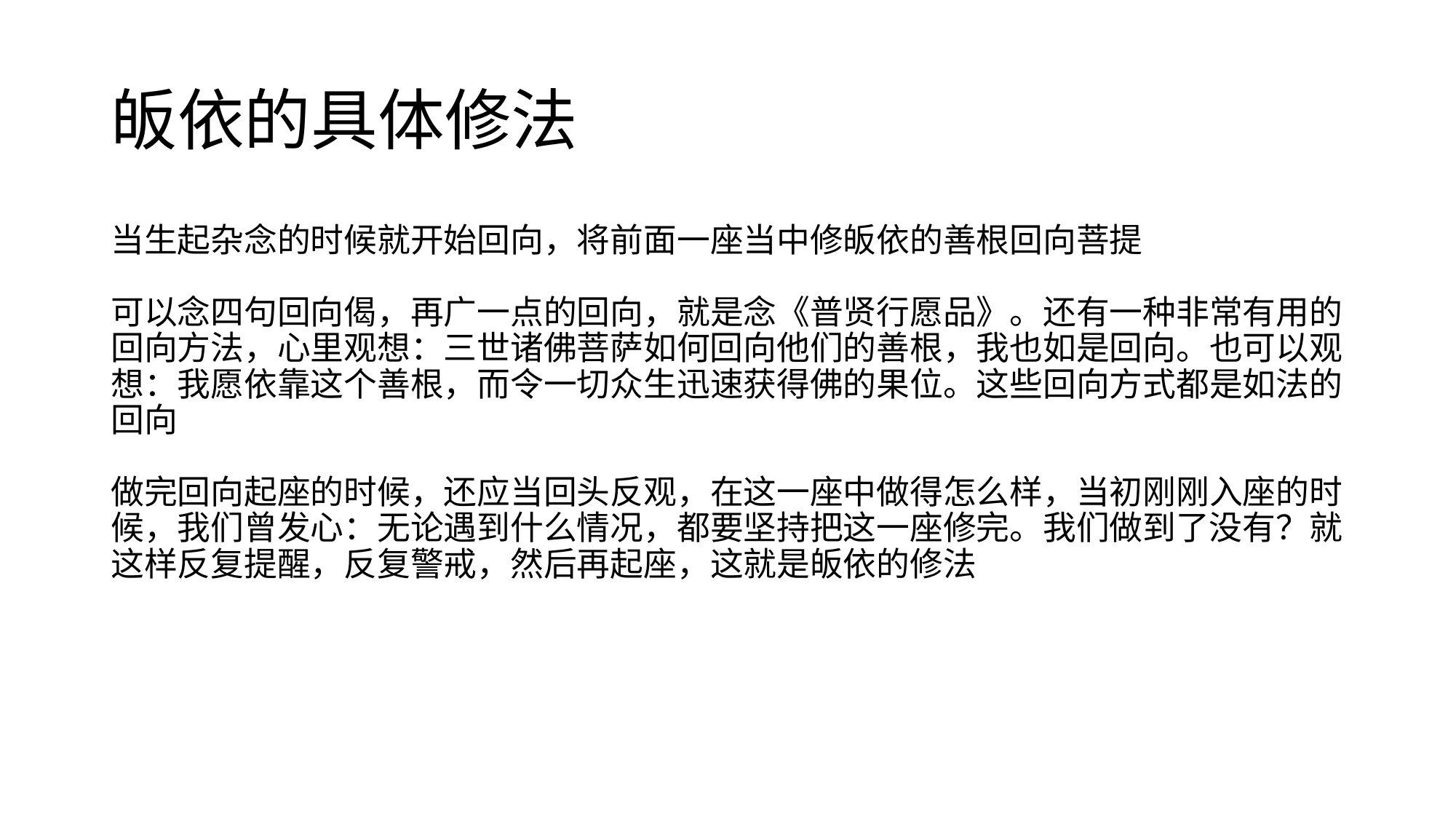

# 皈依的具体修法
当生起杂念的时候就开始回向，将前面一座当中修皈依的善根回向菩提

可以念四句回向偈，再广一点的回向，就是念《普贤行愿品》。还有一种非常有用的回向方法，心里观想：三世诸佛菩萨如何回向他们的善根，我也如是回向。也可以观想：我愿依靠这个善根，而令一切众生迅速获得佛的果位。这些回向方式都是如法的回向

做完回向起座的时候，还应当回头反观，在这一座中做得怎么样，当初刚刚入座的时候，我们曾发心：无论遇到什么情况，都要坚持把这一座修完。我们做到了没有？就这样反复提醒，反复警戒，然后再起座，这就是皈依的修法